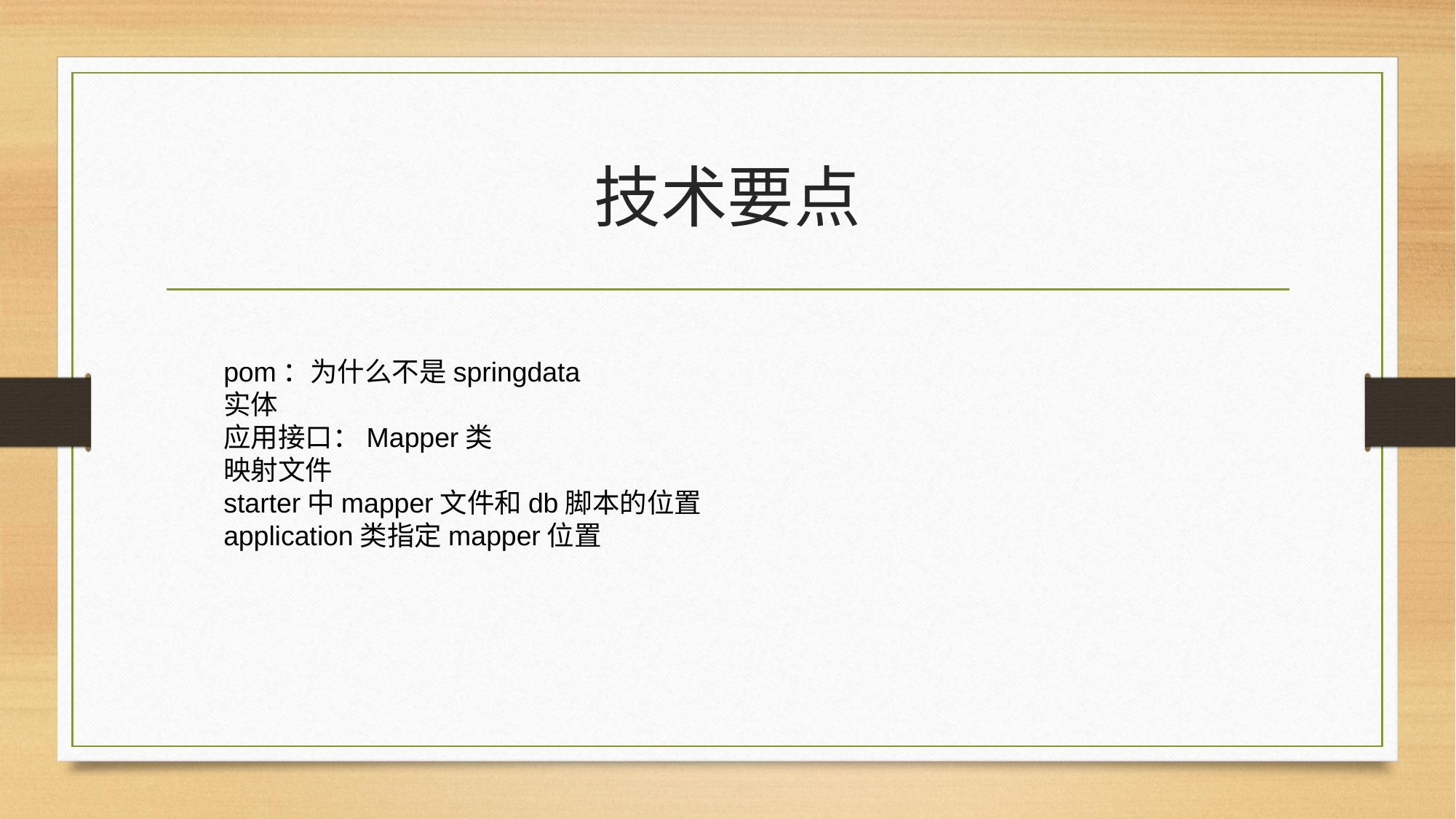

# 技术要点
pom：为什么不是springdata
实体
应用接口：Mapper类
映射文件
starter中mapper文件和db脚本的位置
application类指定mapper位置